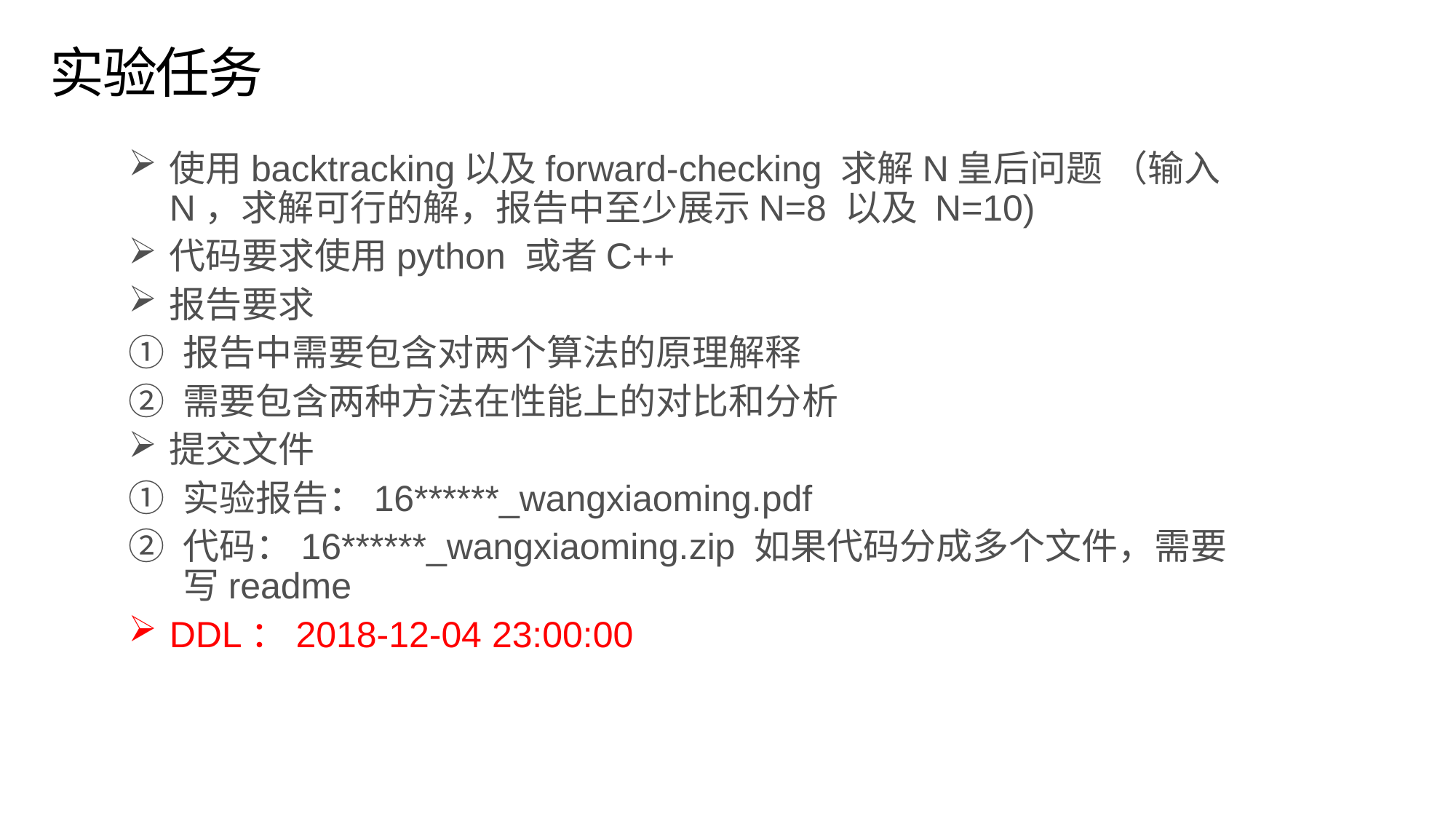

# 实验任务
使用backtracking以及forward-checking 求解N皇后问题 （输入N，求解可行的解，报告中至少展示N=8 以及 N=10)
代码要求使用python 或者C++
报告要求
报告中需要包含对两个算法的原理解释
需要包含两种方法在性能上的对比和分析
提交文件
实验报告：16******_wangxiaoming.pdf
代码：16******_wangxiaoming.zip 如果代码分成多个文件，需要写readme
DDL：2018-12-04 23:00:00